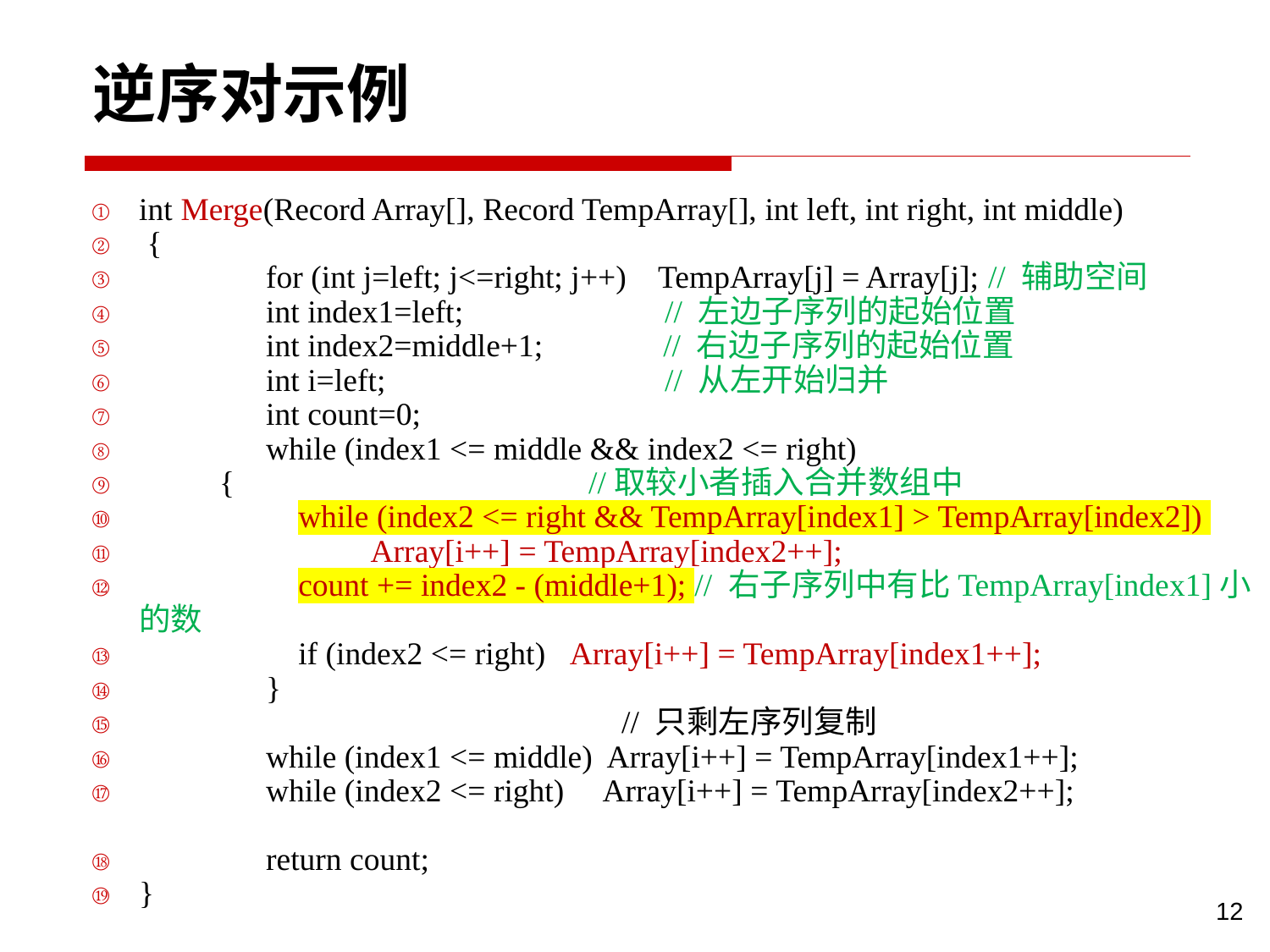

# 逆序对示例
int Merge(Record Array[], Record TempArray[], int left, int right, int middle)
 {
	for (int j=left; j<=right; j++)    TempArray[j] = Array[j]; // 辅助空间
	int index1=left;	                  // 左边子序列的起始位置
	int index2=middle+1;	  // 右边子序列的起始位置
	int i=left;		                  // 从左开始归并
	int count=0;
	while (index1 <= middle && index2 <= right)
          {                                            //取较小者插入合并数组中
	    while (index2 <= right && TempArray[index1] > TempArray[index2])
	             Array[i++] = TempArray[index2++];
	    count += index2 - (middle+1); // 右子序列中有比TempArray[index1]小的数
	    if (index2 <= right)   Array[i++] = TempArray[index1++];
	}
                                                            // 只剩左序列复制
	while (index1 <= middle)  Array[i++] = TempArray[index1++];
	while (index2 <= right)     Array[i++] = TempArray[index2++];
	return count;
}
12